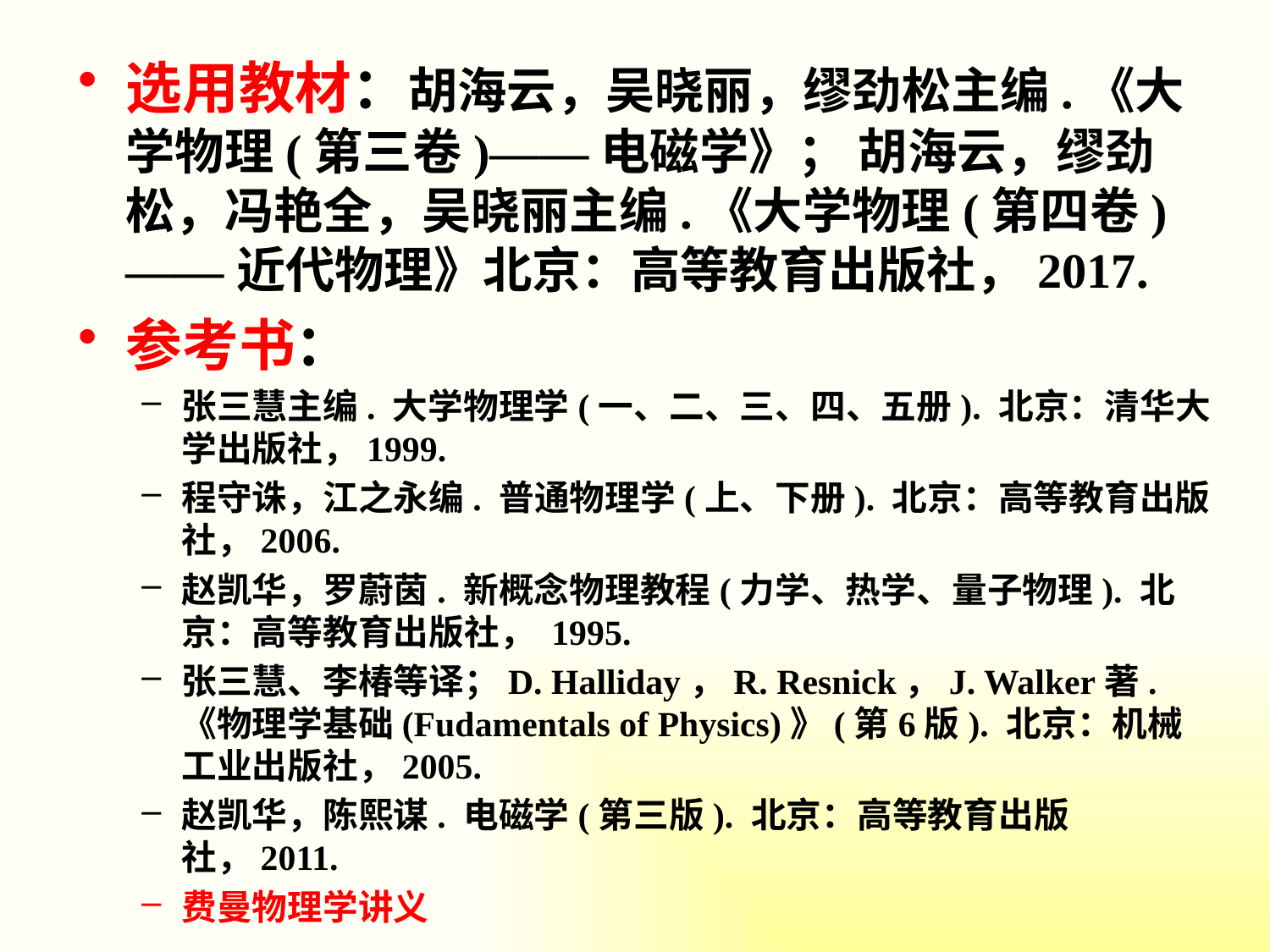

选用教材：胡海云，吴晓丽，缪劲松主编.《大学物理(第三卷)——电磁学》； 胡海云，缪劲松，冯艳全，吴晓丽主编.《大学物理(第四卷)——近代物理》北京：高等教育出版社，2017.
参考书：
张三慧主编. 大学物理学(一、二、三、四、五册). 北京：清华大学出版社，1999.
程守诛，江之永编. 普通物理学(上、下册). 北京：高等教育出版社，2006.
赵凯华，罗蔚茵. 新概念物理教程(力学、热学、量子物理). 北京：高等教育出版社， 1995.
张三慧、李椿等译；D. Halliday，R. Resnick，J. Walker著. 《物理学基础(Fudamentals of Physics)》(第6版). 北京：机械工业出版社，2005.
赵凯华，陈熙谋. 电磁学(第三版). 北京：高等教育出版社，2011.
费曼物理学讲义